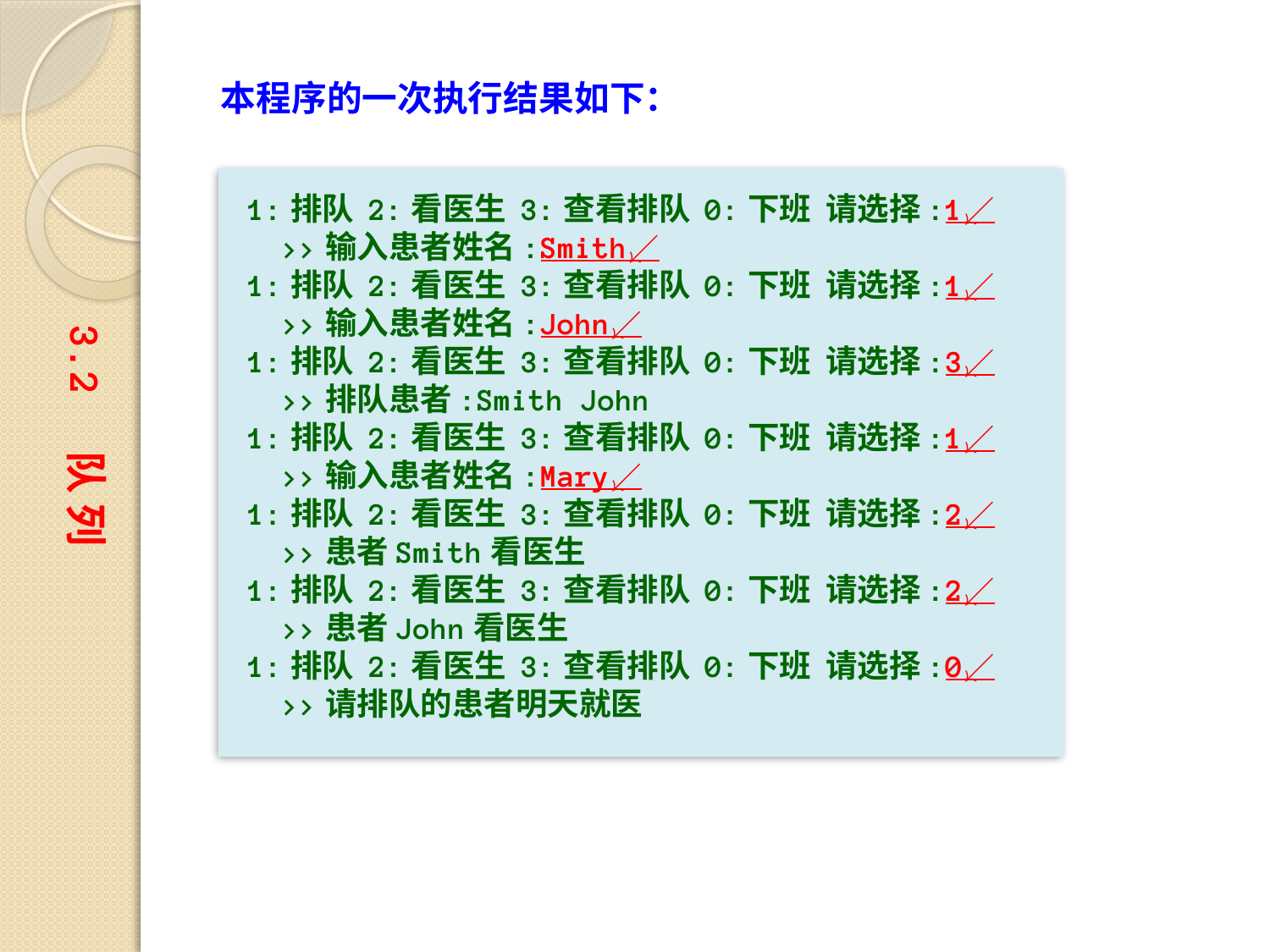

本程序的一次执行结果如下：
1:排队 2:看医生 3:查看排队 0:下班  请选择:1↙
  >>输入患者姓名:Smith↙
1:排队 2:看医生 3:查看排队 0:下班  请选择:1↙
  >>输入患者姓名:John↙
1:排队 2:看医生 3:查看排队 0:下班  请选择:3↙
  >>排队患者:Smith John
1:排队 2:看医生 3:查看排队 0:下班  请选择:1↙
  >>输入患者姓名:Mary↙
1:排队 2:看医生 3:查看排队 0:下班  请选择:2↙
  >>患者Smith看医生
1:排队 2:看医生 3:查看排队 0:下班  请选择:2↙
  >>患者John看医生
1:排队 2:看医生 3:查看排队 0:下班  请选择:0↙
  >>请排队的患者明天就医
3.2  队 列